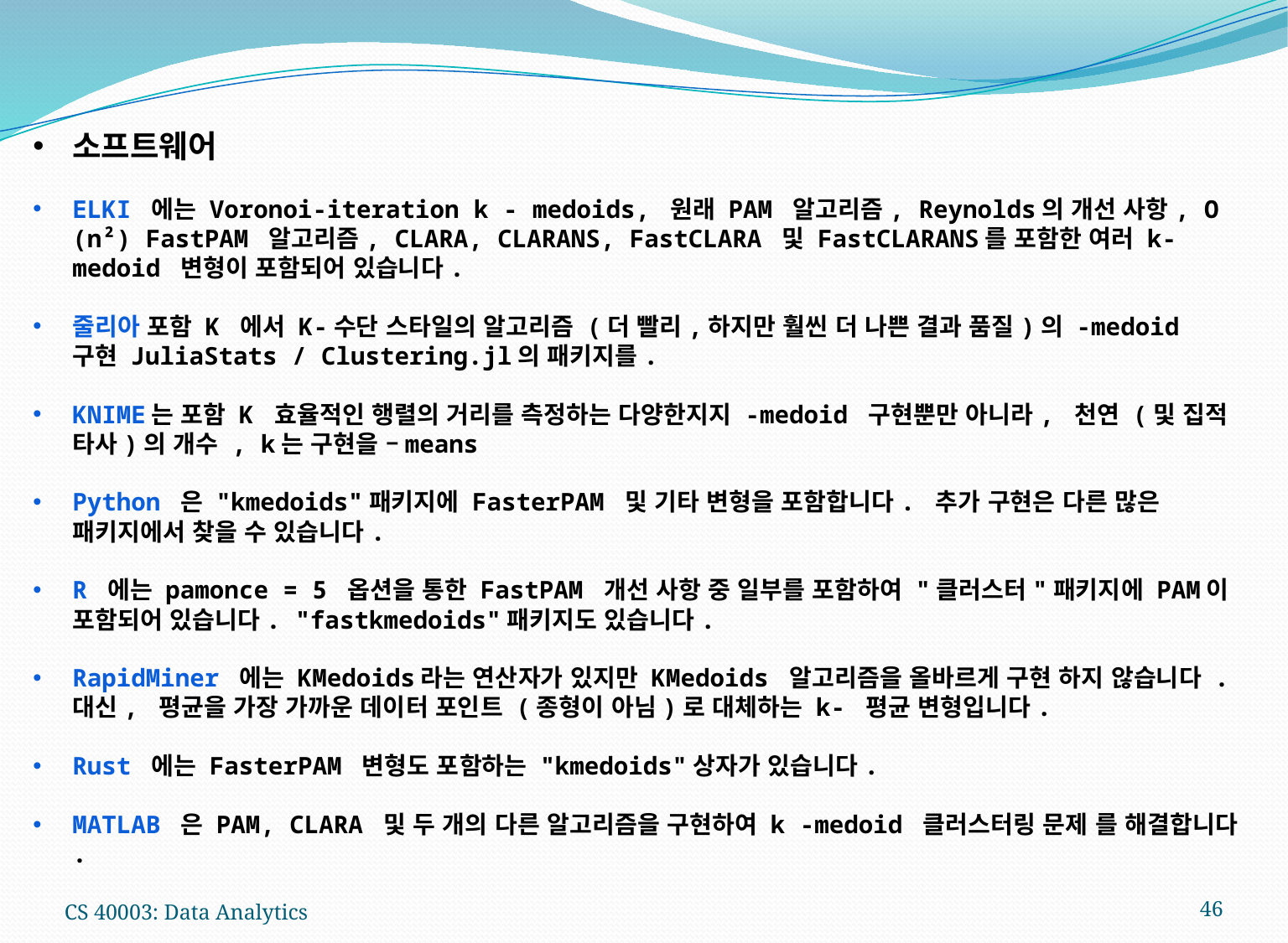

소프트웨어

ELKI 에는 Voronoi-iteration k - medoids, 원래 PAM 알고리즘, Reynolds의 개선 사항, O (n²) FastPAM 알고리즘, CLARA, CLARANS, FastCLARA 및 FastCLARANS를 포함한 여러 k- medoid 변형이 포함되어 있습니다.

줄리아 포함 K 에서 K-수단 스타일의 알고리즘 (더 빨리,하지만 훨씬 더 나쁜 결과 품질)의 -medoid 구현 JuliaStats / Clustering.jl의 패키지를.

KNIME는 포함 K 효율적인 행렬의 거리를 측정하는 다양한지지 -medoid 구현뿐만 아니라, 천연 (및 집적 타사)의 개수 , k는 구현을 –means

Python 은 "kmedoids"패키지에 FasterPAM 및 기타 변형을 포함합니다. 추가 구현은 다른 많은 패키지에서 찾을 수 있습니다.

R 에는 pamonce = 5 옵션을 통한 FastPAM 개선 사항 중 일부를 포함하여 "클러스터"패키지에 PAM이 포함되어 있습니다. "fastkmedoids"패키지도 있습니다.

RapidMiner 에는 KMedoids라는 연산자가 있지만 KMedoids 알고리즘을 올바르게 구현 하지 않습니다 . 대신, 평균을 가장 가까운 데이터 포인트 (종형이 아님)로 대체하는 k- 평균 변형입니다.

Rust 에는 FasterPAM 변형도 포함하는 "kmedoids"상자가 있습니다.

MATLAB 은 PAM, CLARA 및 두 개의 다른 알고리즘을 구현하여 k -medoid 클러스터링 문제 를 해결합니다 .
CS 40003: Data Analytics
46